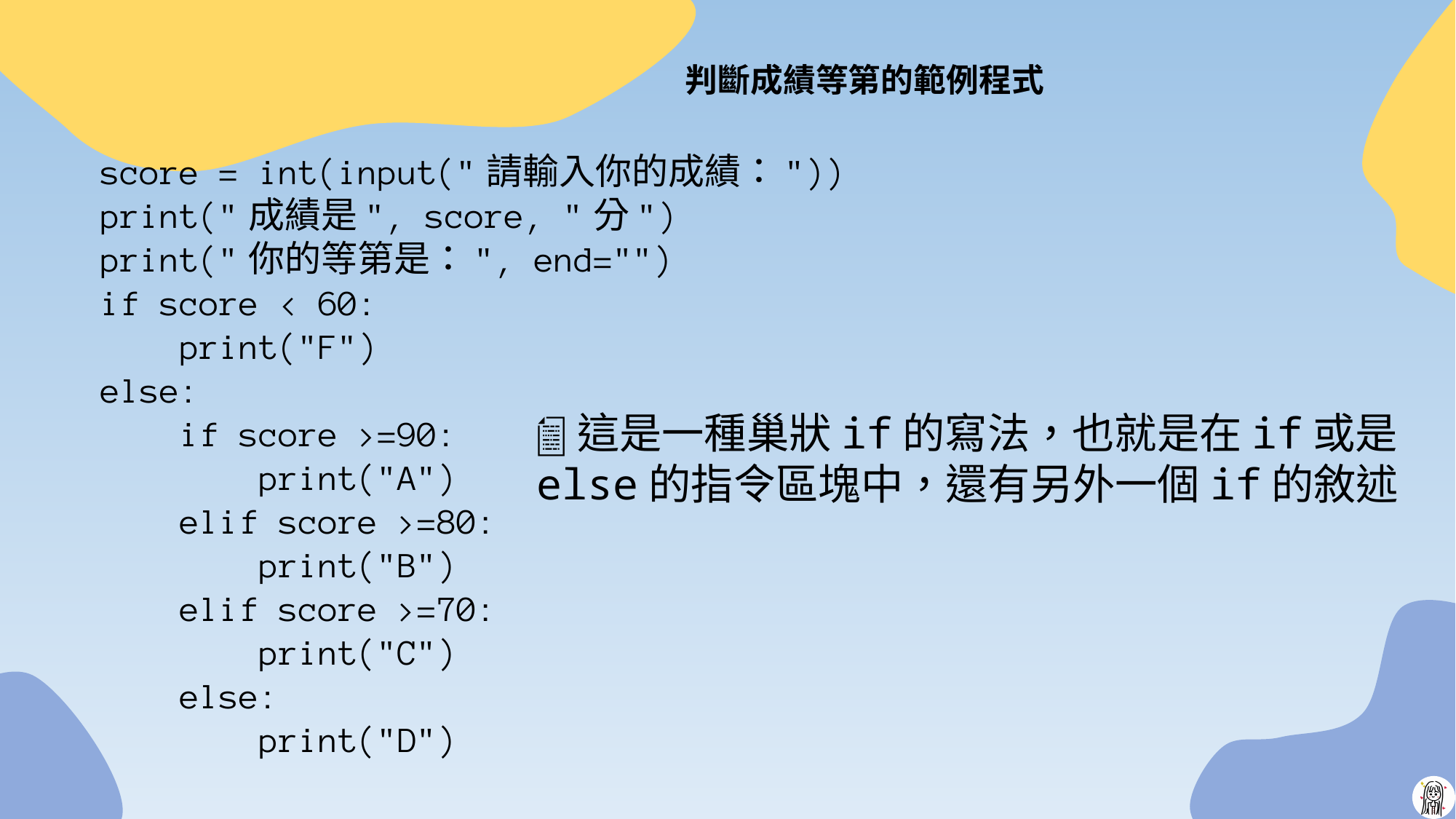

# 判斷成績等第的範例程式
score = int(input("請輸入你的成績："))
print("成績是", score, "分")
print("你的等第是：", end="")
if score < 60:
    print("F")
else:
    if score >=90:
        print("A")
    elif score >=80:
        print("B")
    elif score >=70:
        print("C")
    else:
        print("D")
📄這是一種巢狀if的寫法，也就是在if或是else的指令區塊中，還有另外一個if的敘述

42